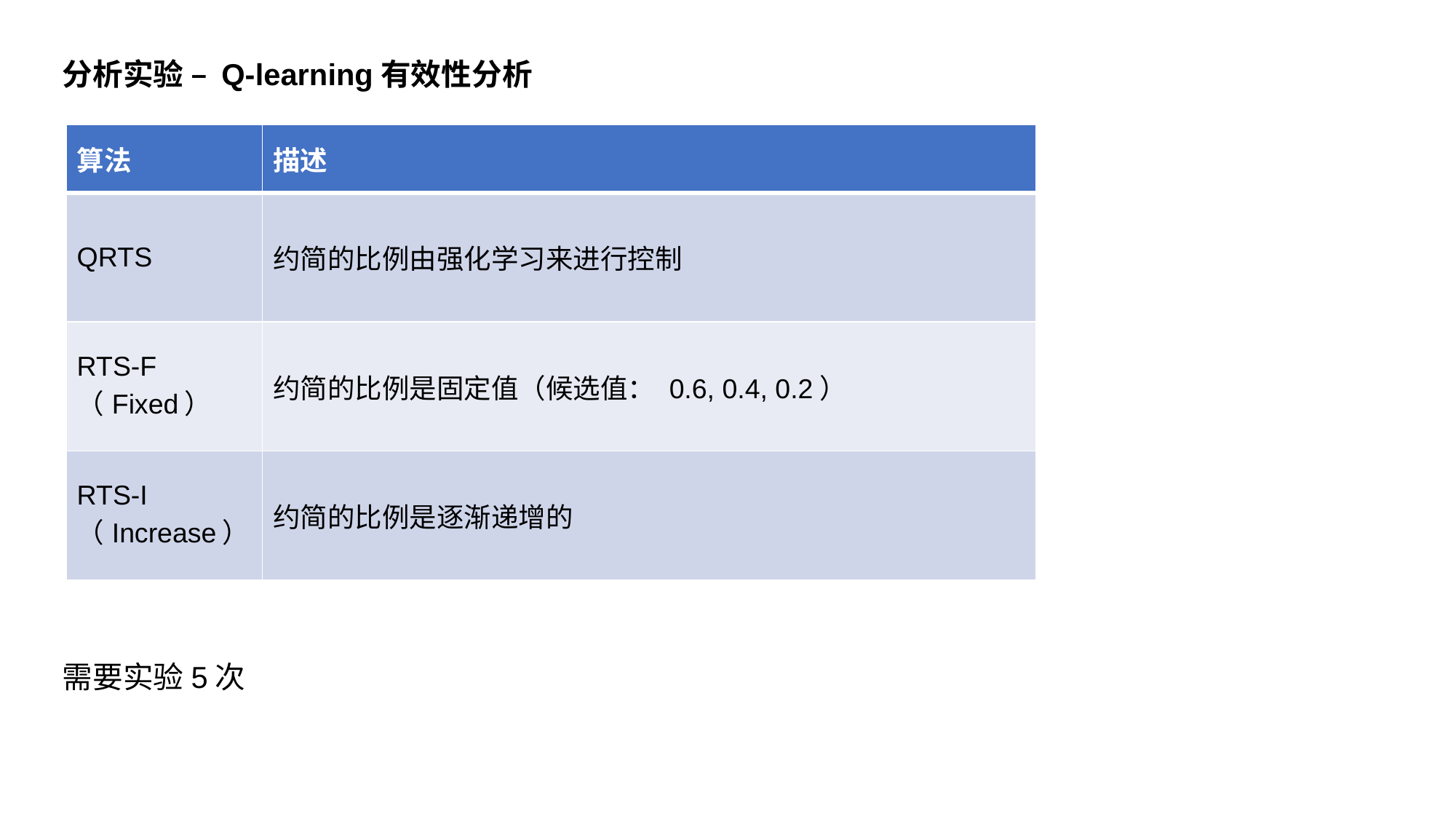

分析实验 – Q-learning有效性分析
| 算法 | 描述 |
| --- | --- |
| QRTS | 约简的比例由强化学习来进行控制 |
| RTS-F （Fixed） | 约简的比例是固定值（候选值： 0.6, 0.4, 0.2） |
| RTS-I （Increase） | 约简的比例是逐渐递增的 |
需要实验5次